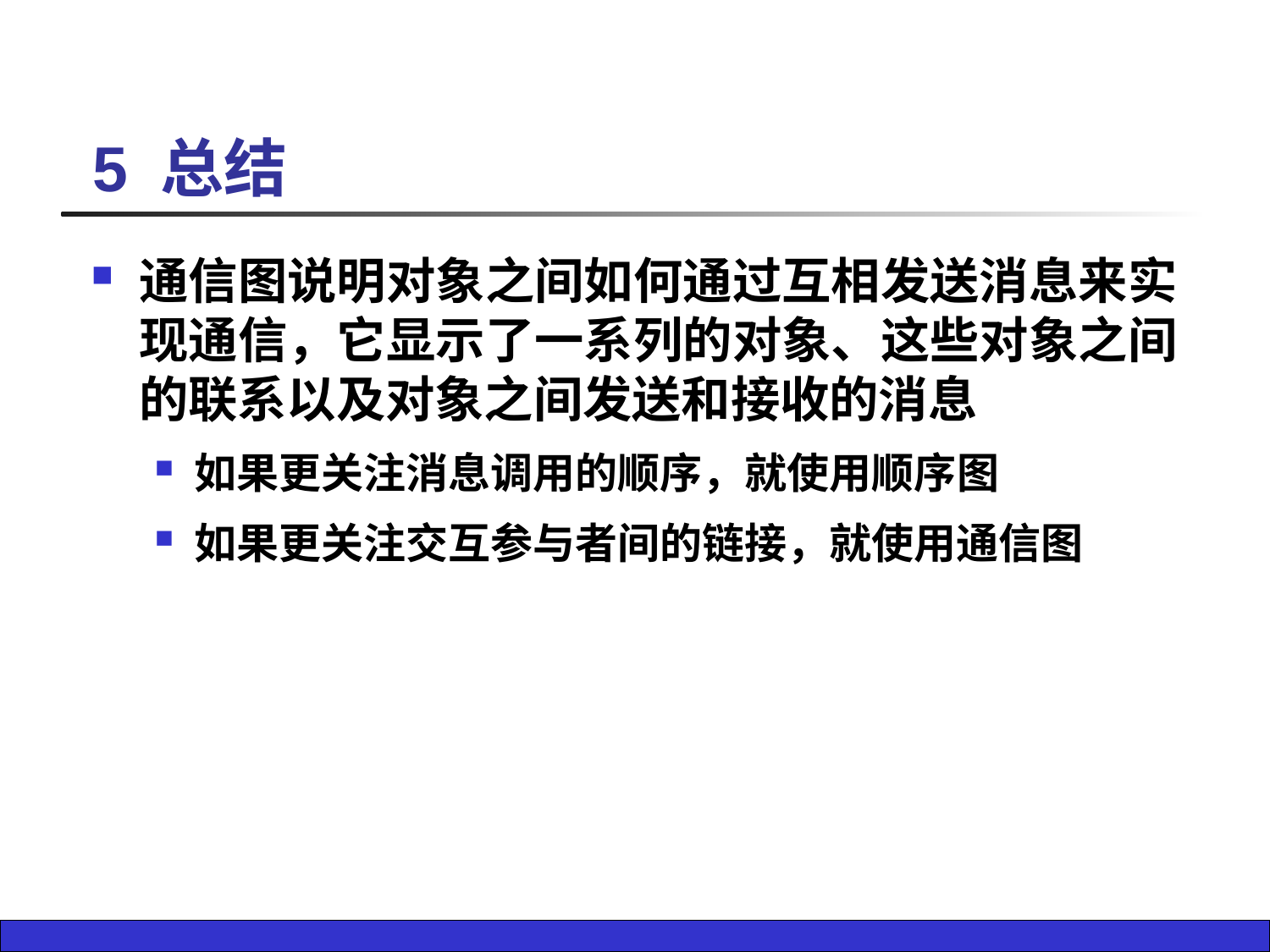

5 总结
通信图说明对象之间如何通过互相发送消息来实现通信，它显示了一系列的对象、这些对象之间的联系以及对象之间发送和接收的消息
如果更关注消息调用的顺序，就使用顺序图
如果更关注交互参与者间的链接，就使用通信图